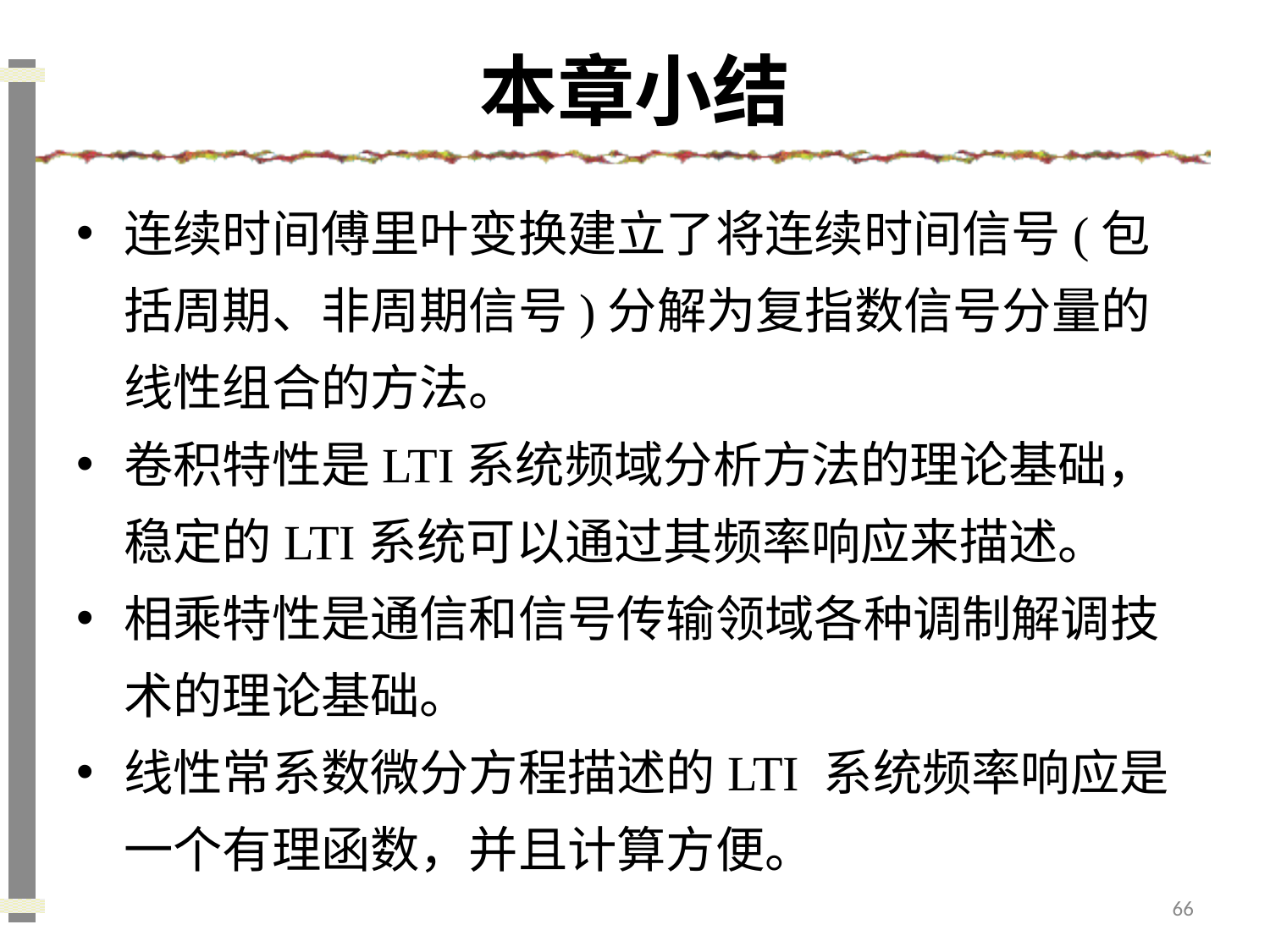

# 本章小结
连续时间傅里叶变换建立了将连续时间信号(包括周期、非周期信号)分解为复指数信号分量的线性组合的方法。
卷积特性是LTI系统频域分析方法的理论基础，稳定的LTI系统可以通过其频率响应来描述。
相乘特性是通信和信号传输领域各种调制解调技术的理论基础。
线性常系数微分方程描述的LTI 系统频率响应是一个有理函数，并且计算方便。
66